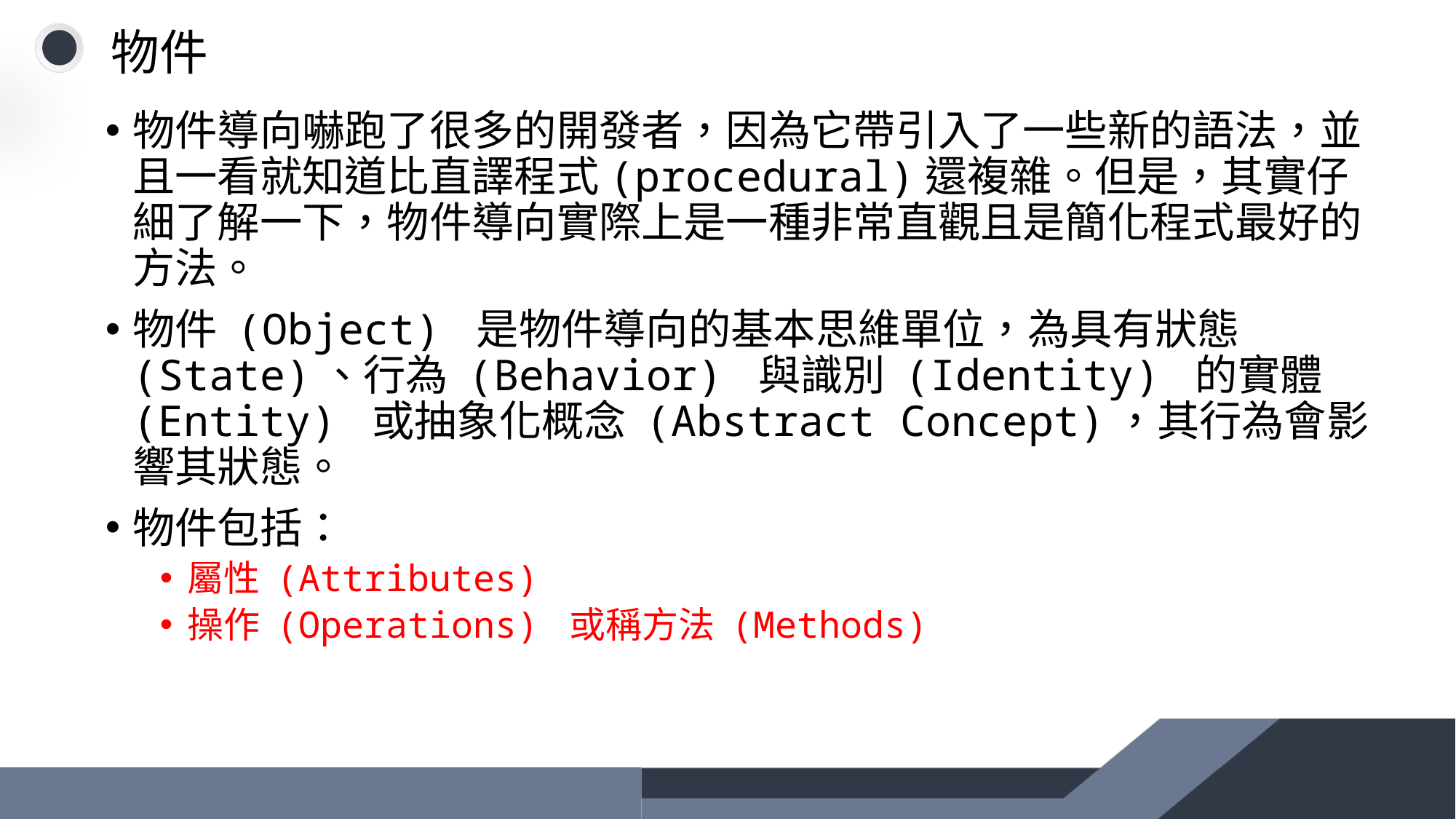

# 物件
物件導向嚇跑了很多的開發者，因為它帶引入了一些新的語法，並且一看就知道比直譯程式(procedural)還複雜。但是，其實仔細了解一下，物件導向實際上是一種非常直觀且是簡化程式最好的方法。
物件 (Object) 是物件導向的基本思維單位，為具有狀態 (State)、行為 (Behavior) 與識別 (Identity) 的實體 (Entity) 或抽象化概念 (Abstract Concept)，其行為會影響其狀態。
物件包括：
屬性 (Attributes)
操作 (Operations) 或稱方法 (Methods)